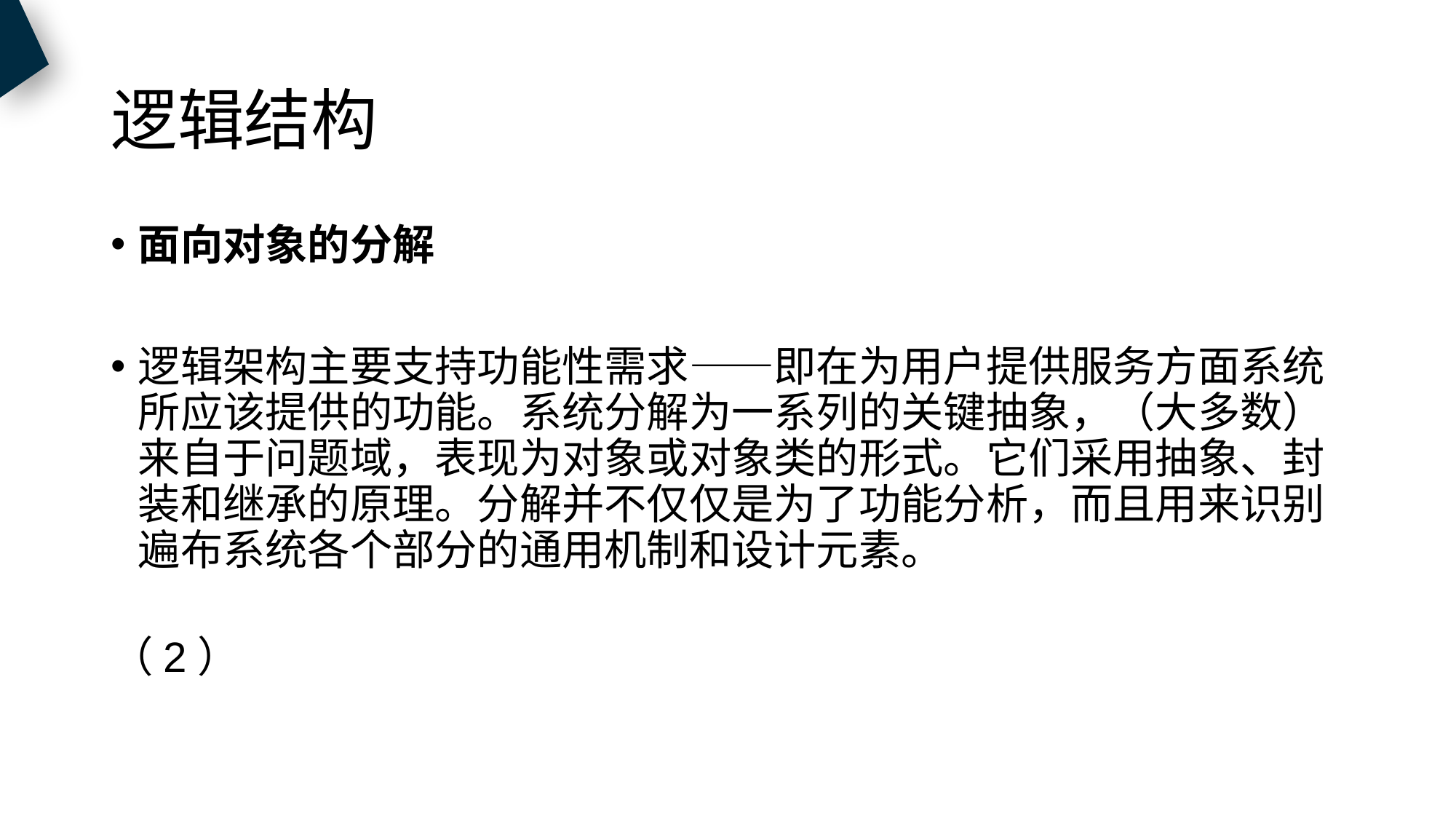

# 逻辑结构
面向对象的分解

逻辑架构主要支持功能性需求――即在为用户提供服务方面系统所应该提供的功能。系统分解为一系列的关键抽象，（大多数）来自于问题域，表现为对象或对象类的形式。它们采用抽象、封装和继承的原理。分解并不仅仅是为了功能分析，而且用来识别遍布系统各个部分的通用机制和设计元素。
										   （2）